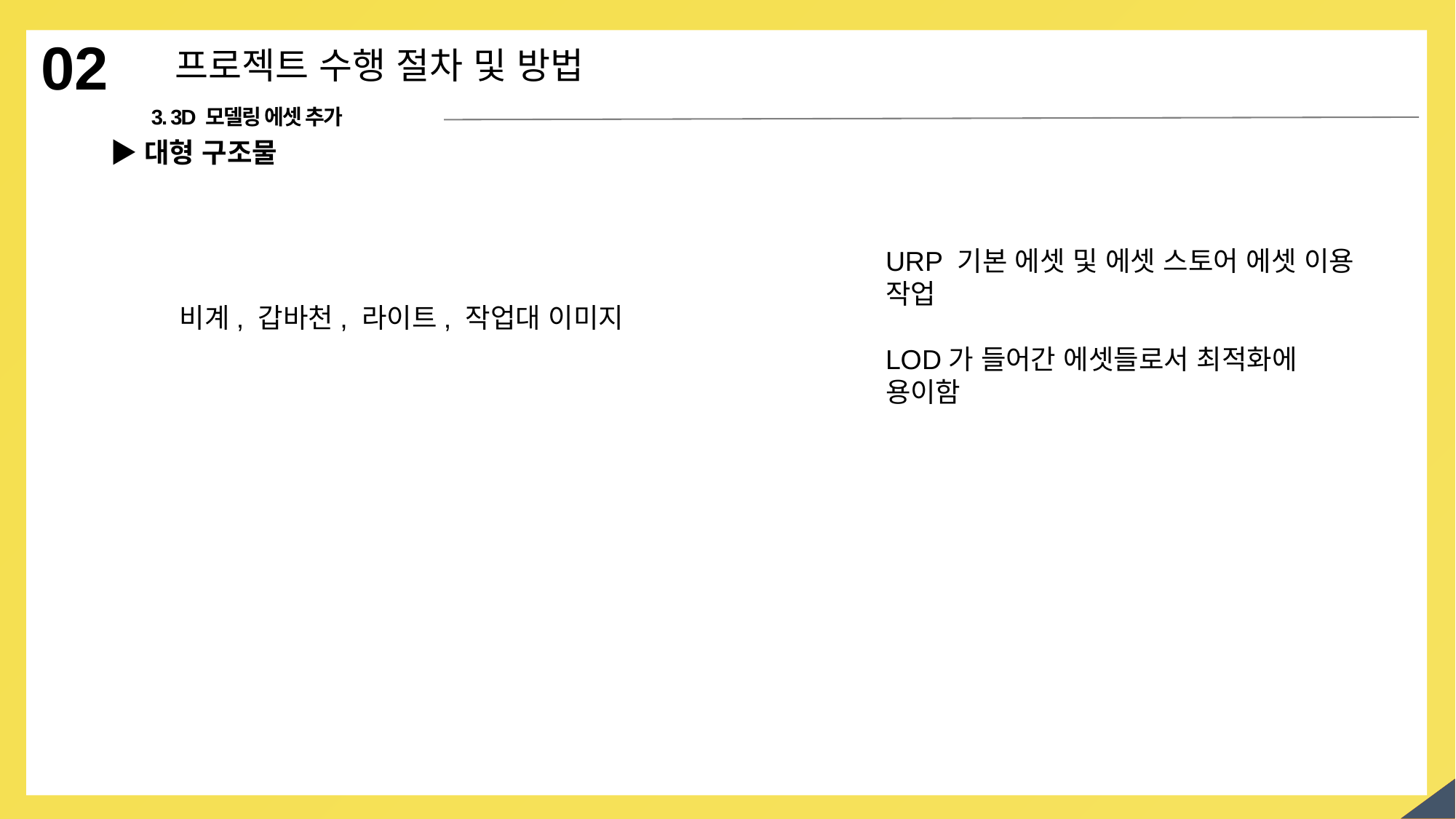

02

프로젝트 수행 절차 및 방법
3. 3D 모델링 에셋 추가

▶대형 구조물
URP 기본 에셋 및 에셋 스토어 에셋 이용 작업

LOD가 들어간 에셋들로서 최적화에 용이함
비계, 갑바천, 라이트, 작업대 이미지